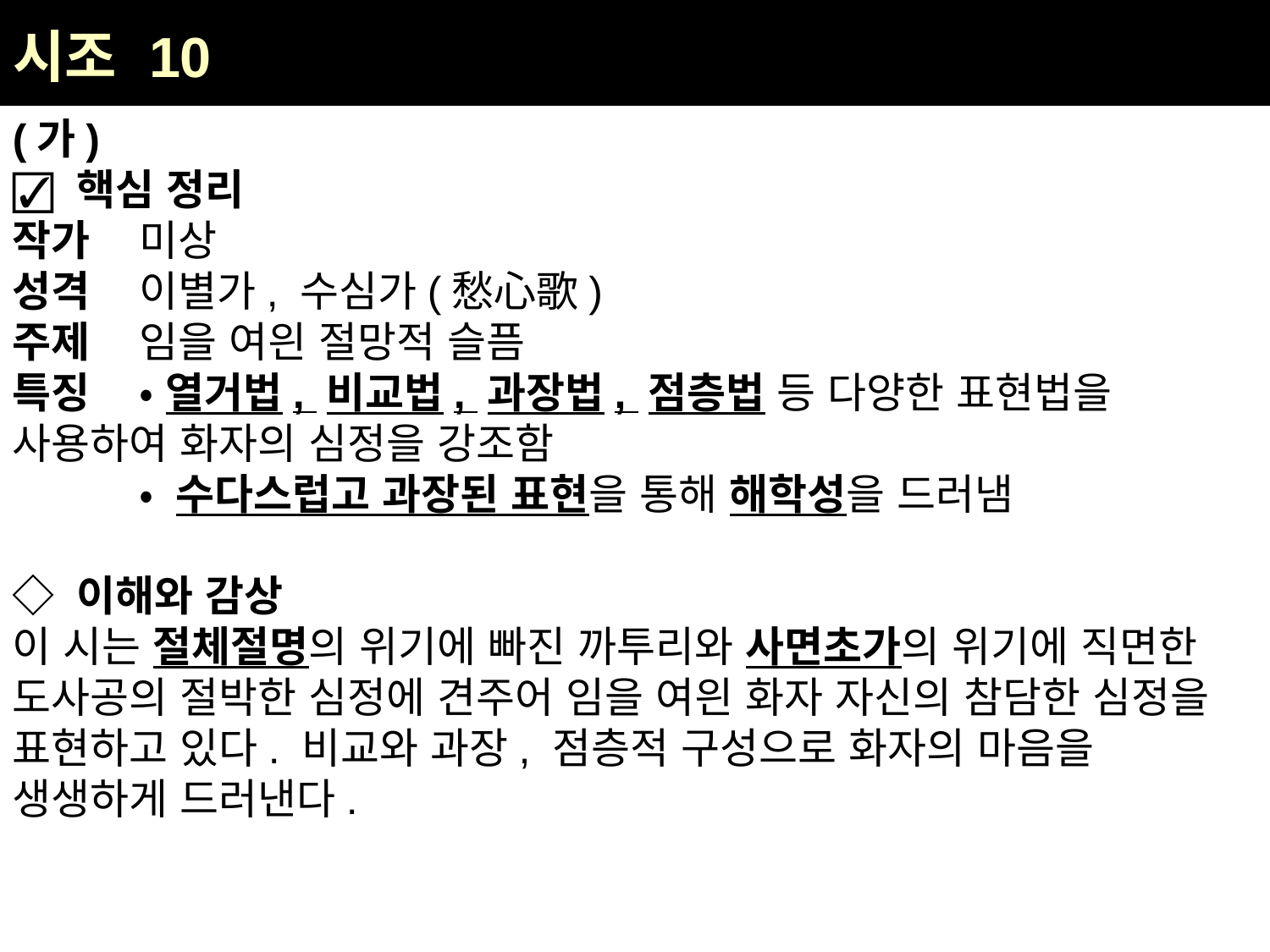

| 시조 10 |
| --- |
(가)
☑ 핵심 정리
작가	미상
성격	이별가, 수심가(愁心歌)
주제	임을 여읜 절망적 슬픔
특징	• 열거법, 비교법, 과장법, 점층법 등 다양한 표현법을 사용하여 화자의 심정을 강조함
	• 수다스럽고 과장된 표현을 통해 해학성을 드러냄

◇ 이해와 감상
이 시는 절체절명의 위기에 빠진 까투리와 사면초가의 위기에 직면한 도사공의 절박한 심정에 견주어 임을 여읜 화자 자신의 참담한 심정을 표현하고 있다. 비교와 과장, 점층적 구성으로 화자의 마음을 생생하게 드러낸다.